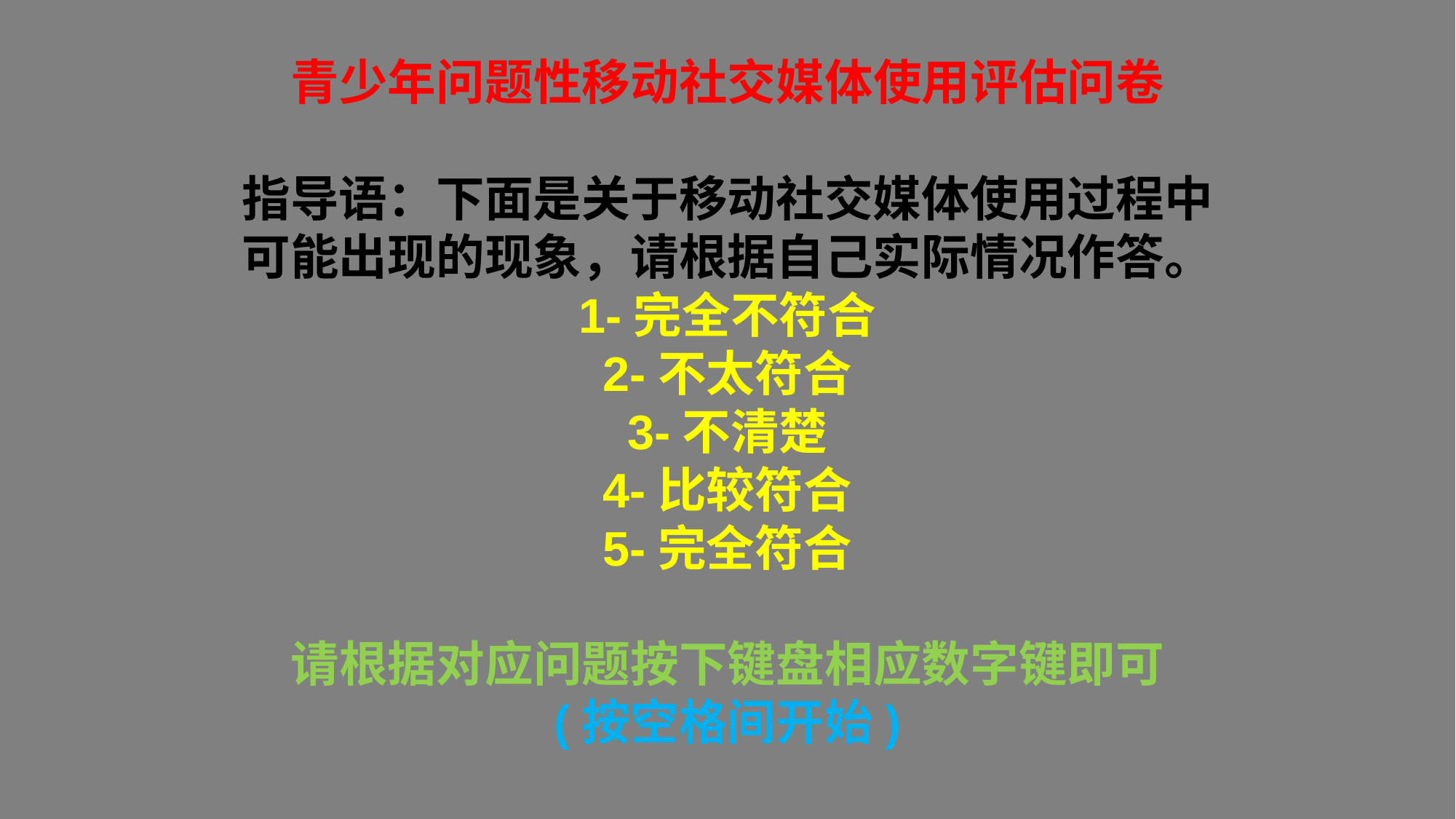

青少年问题性移动社交媒体使用评估问卷

指导语：下面是关于移动社交媒体使用过程中
可能出现的现象，请根据自己实际情况作答。
1-完全不符合
2-不太符合
3-不清楚
4-比较符合
5-完全符合

请根据对应问题按下键盘相应数字键即可
(按空格间开始)